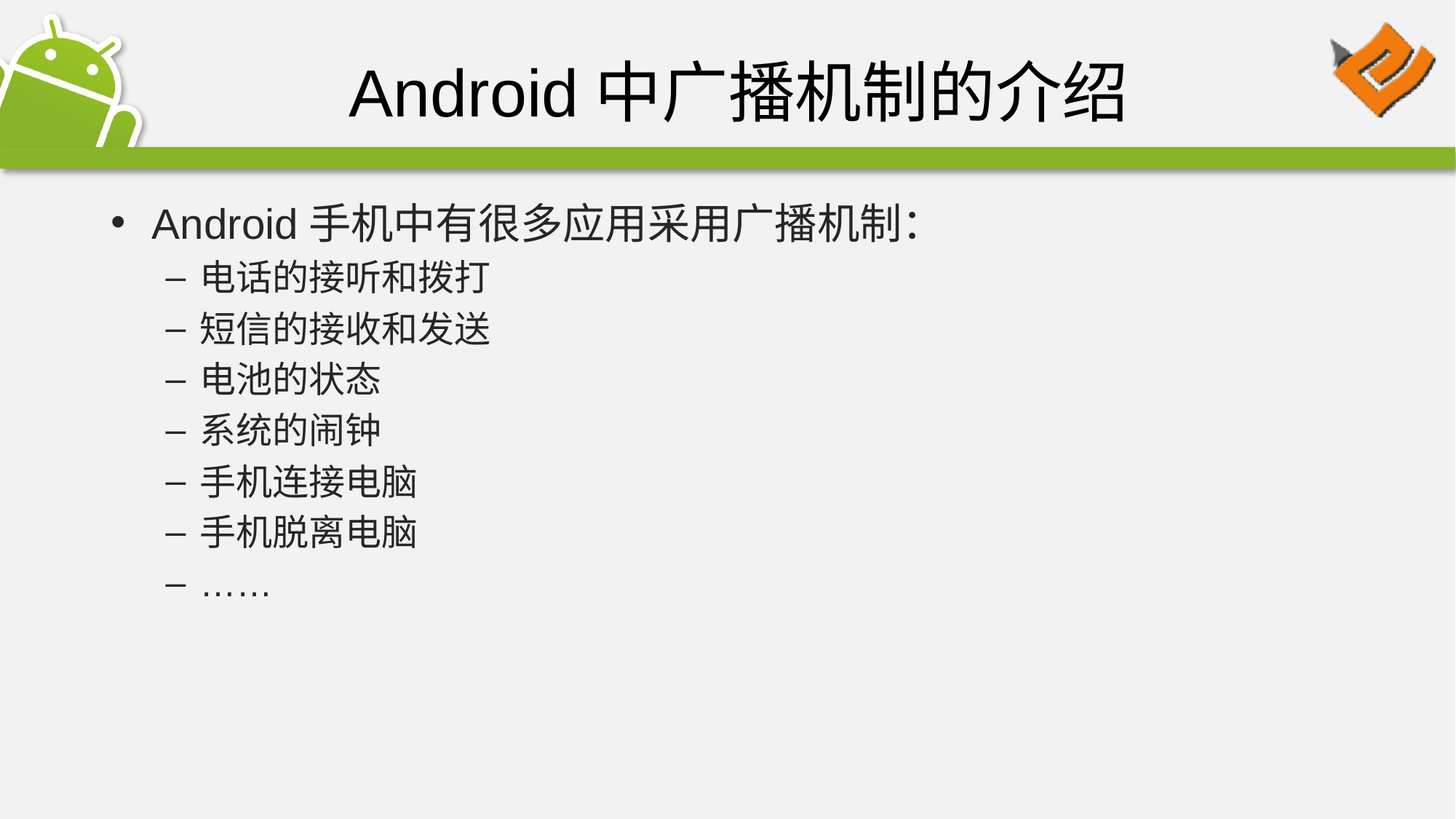

# Android中广播机制的介绍
Android手机中有很多应用采用广播机制：
电话的接听和拨打
短信的接收和发送
电池的状态
系统的闹钟
手机连接电脑
手机脱离电脑
……